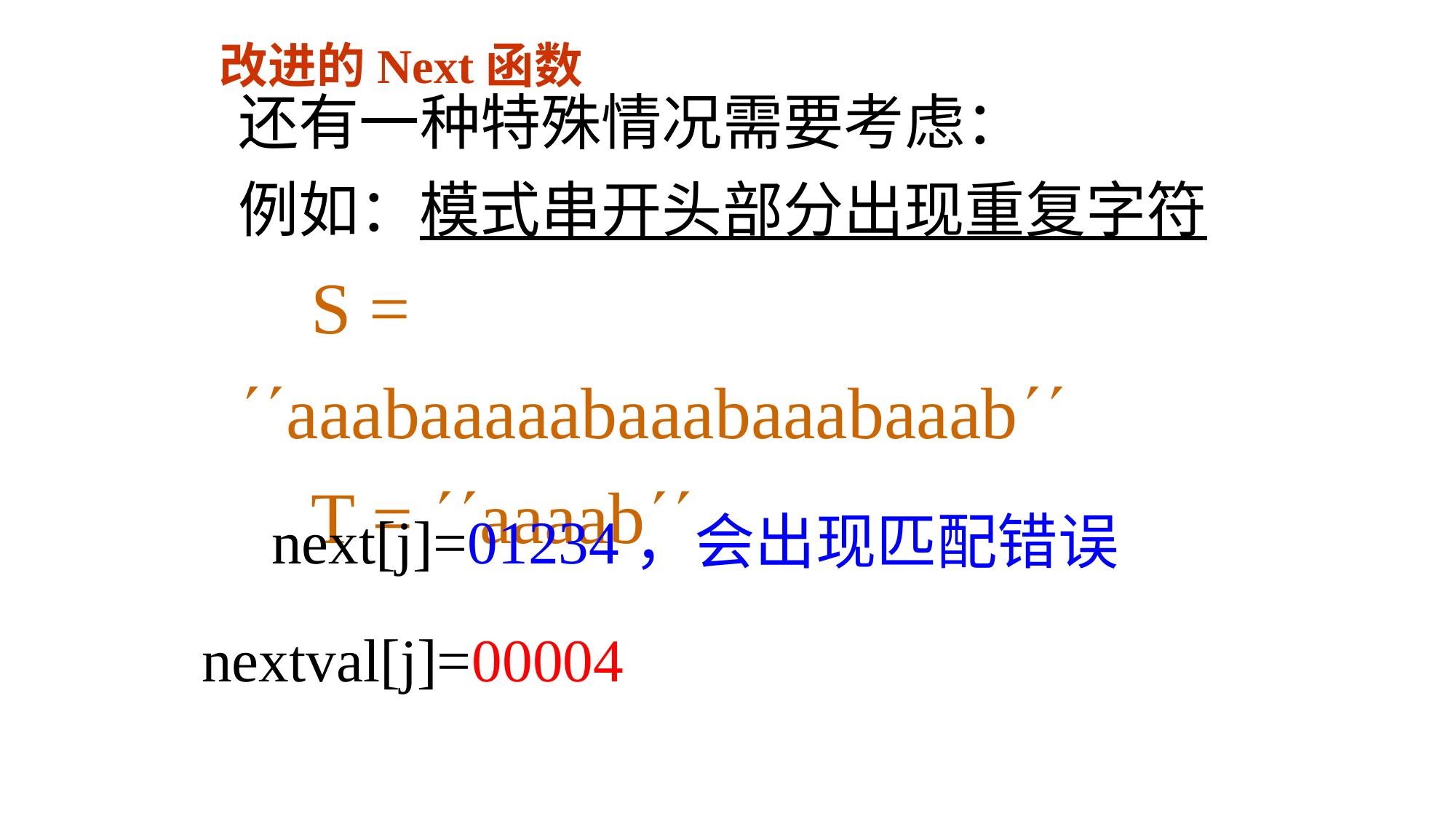

改进的Next函数
还有一种特殊情况需要考虑：
例如：模式串开头部分出现重复字符
    S = ′′aaabaaaaabaaabaaabaaab′′
    T = ′′aaaab′′
next[j]=01234，会出现匹配错误
nextval[j]=00004